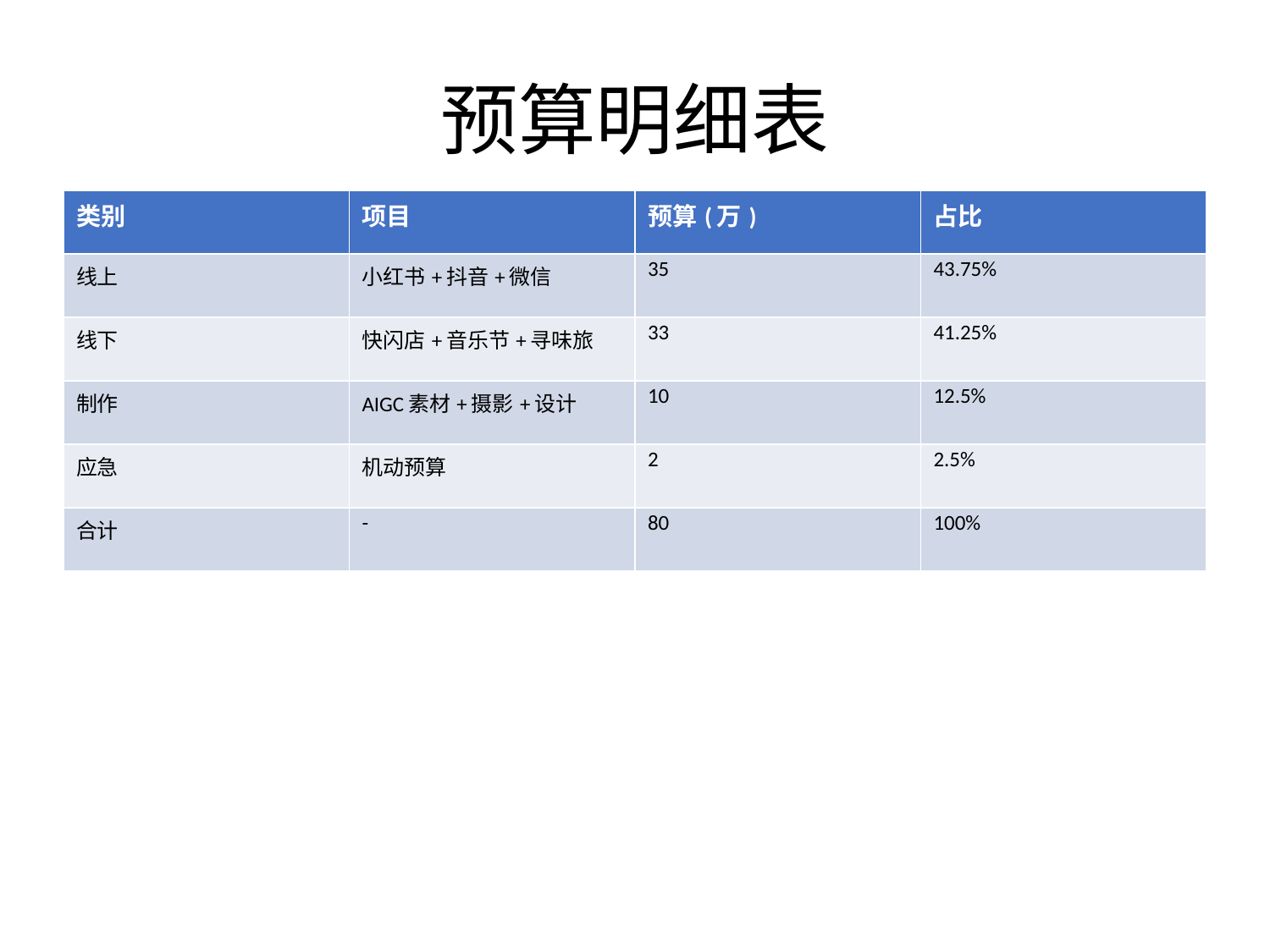

# 预算明细表
| 类别 | 项目 | 预算(万) | 占比 |
| --- | --- | --- | --- |
| 线上 | 小红书+抖音+微信 | 35 | 43.75% |
| 线下 | 快闪店+音乐节+寻味旅 | 33 | 41.25% |
| 制作 | AIGC素材+摄影+设计 | 10 | 12.5% |
| 应急 | 机动预算 | 2 | 2.5% |
| 合计 | - | 80 | 100% |